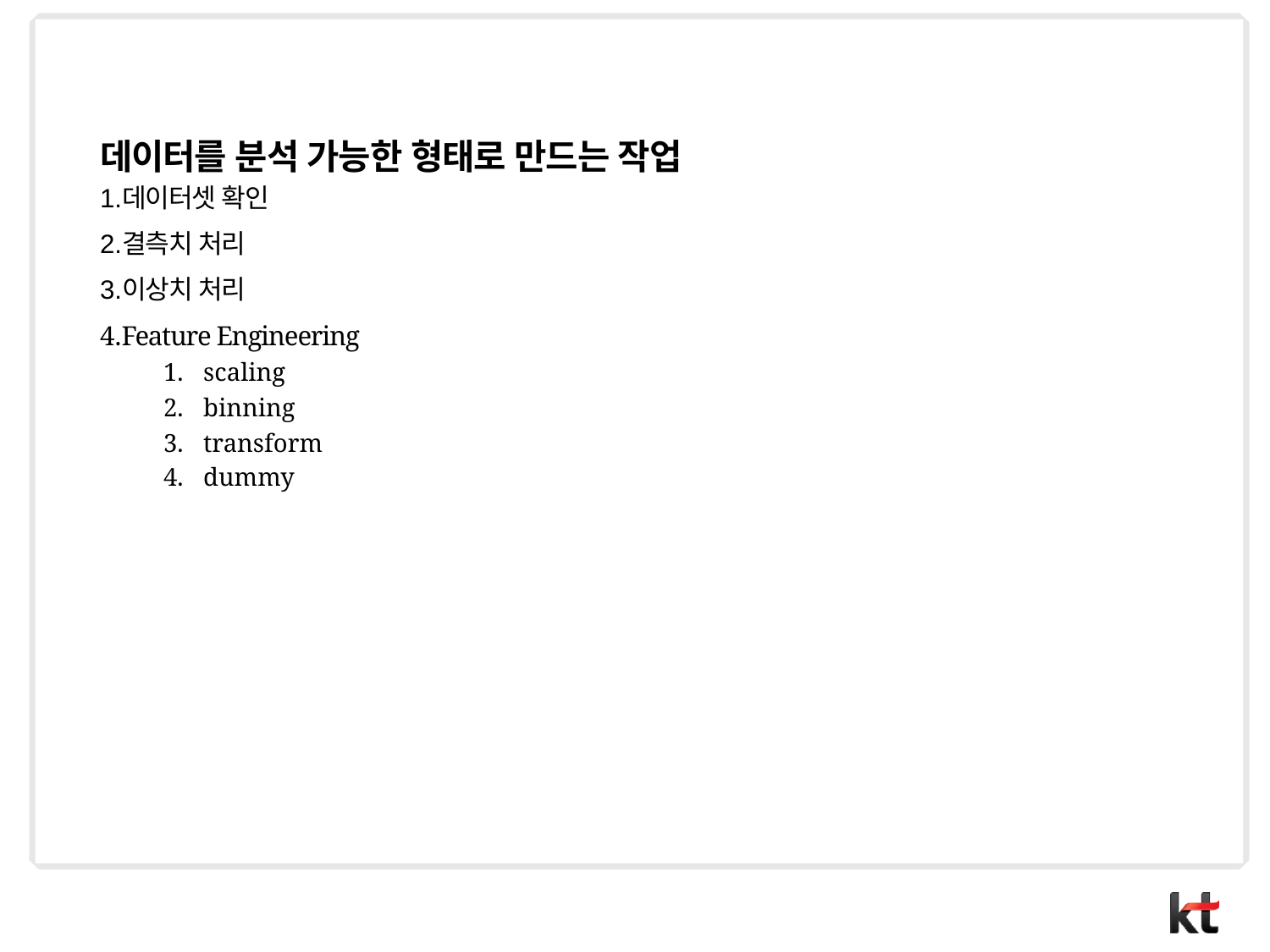

#
데이터를 분석 가능한 형태로 만드는 작업
데이터셋 확인
결측치 처리
이상치 처리
Feature Engineering
scaling
binning
transform
dummy